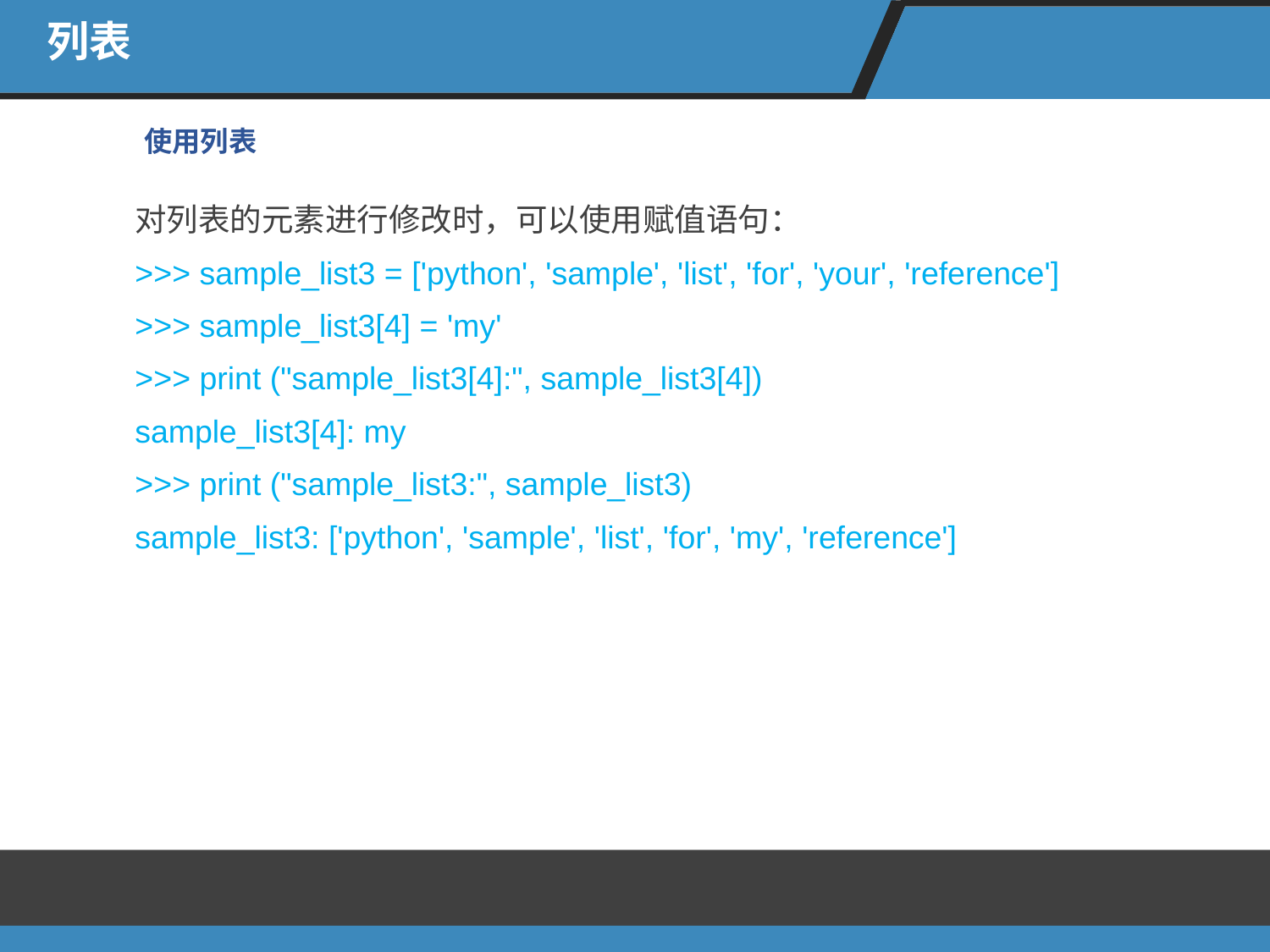

列表
使用列表

对列表的元素进行修改时，可以使用赋值语句：
>>> sample_list3 = ['python', 'sample', 'list', 'for', 'your', 'reference']
>>> sample_list3[4] = 'my'
>>> print ("sample_list3[4]:", sample_list3[4])
sample_list3[4]: my
>>> print ("sample_list3:", sample_list3)
sample_list3: ['python', 'sample', 'list', 'for', 'my', 'reference']